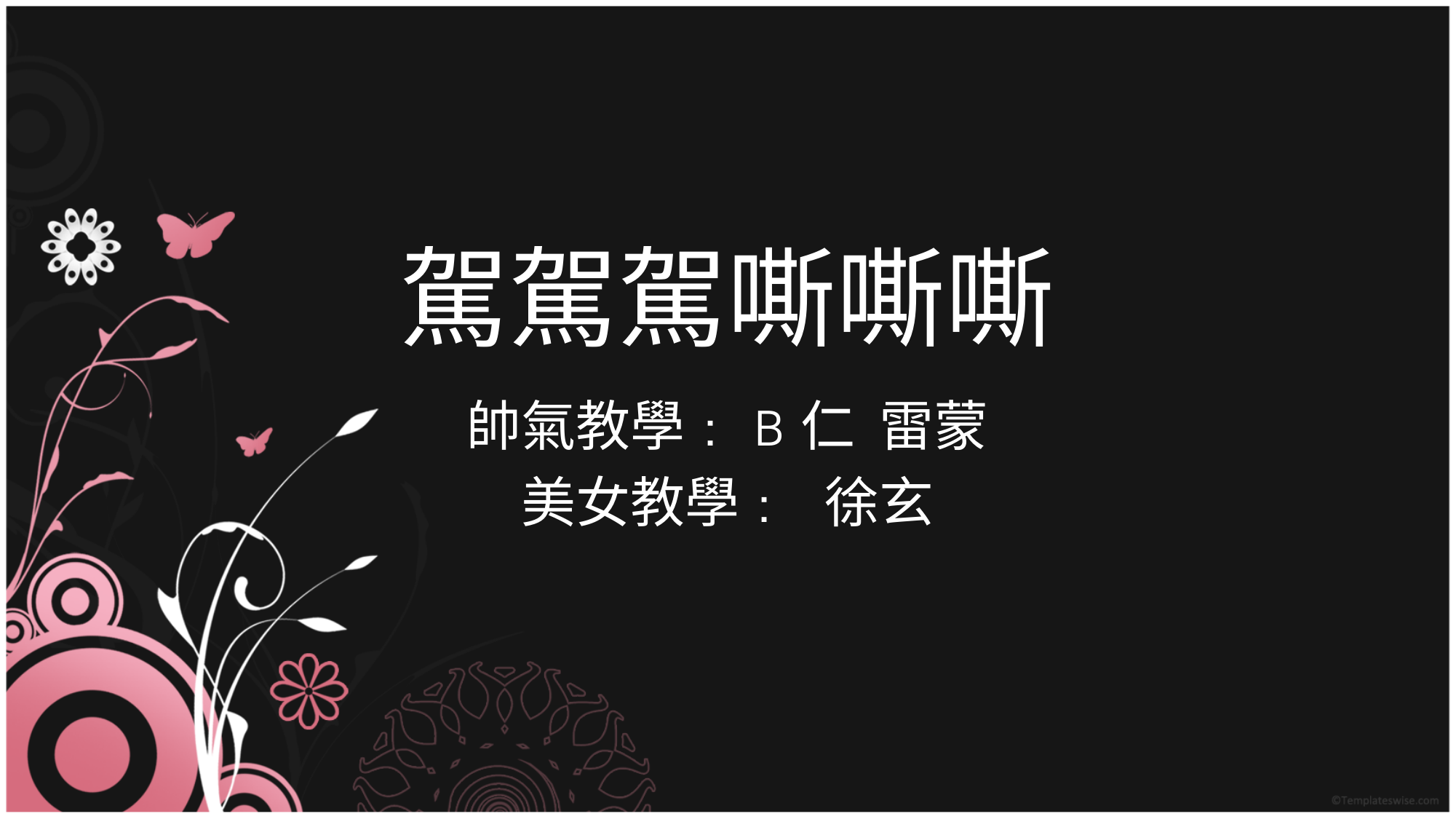

# 駕駕駕嘶嘶嘶
帥氣教學: B仁  雷蒙
美女教學: 徐玄